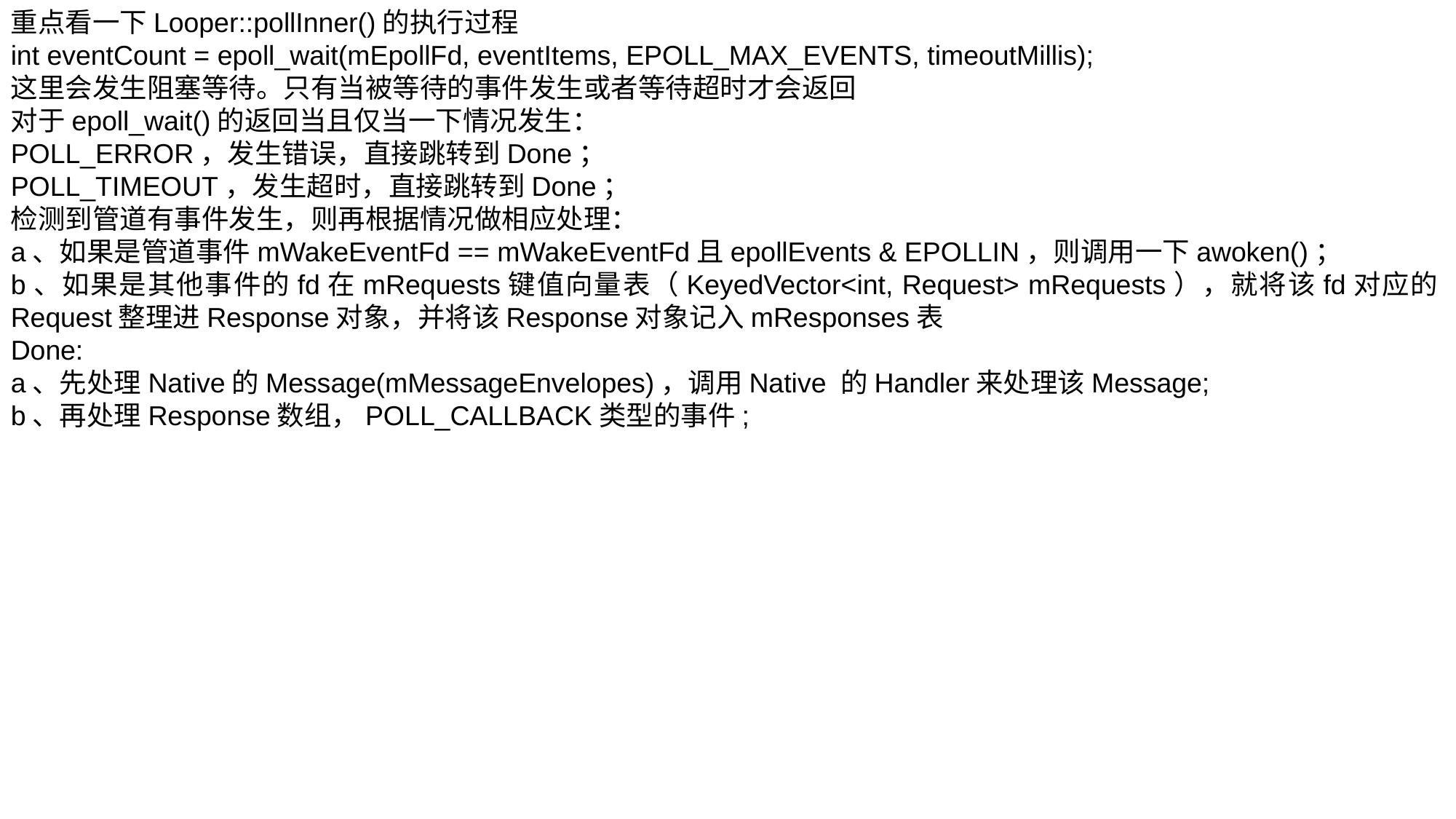

重点看一下Looper::pollInner()的执行过程
int eventCount = epoll_wait(mEpollFd, eventItems, EPOLL_MAX_EVENTS, timeoutMillis);
这里会发生阻塞等待。只有当被等待的事件发生或者等待超时才会返回
对于epoll_wait()的返回当且仅当一下情况发生：
POLL_ERROR，发生错误，直接跳转到Done；
POLL_TIMEOUT，发生超时，直接跳转到Done；
检测到管道有事件发生，则再根据情况做相应处理：
a、如果是管道事件mWakeEventFd == mWakeEventFd且epollEvents & EPOLLIN，则调用一下awoken()；
b、如果是其他事件的fd在mRequests键值向量表（KeyedVector<int, Request> mRequests），就将该fd对应的Request整理进Response对象，并将该Response对象记入mResponses表
Done:
a、先处理Native的Message(mMessageEnvelopes)，调用Native 的Handler来处理该Message;
b、再处理Response数组，POLL_CALLBACK类型的事件;